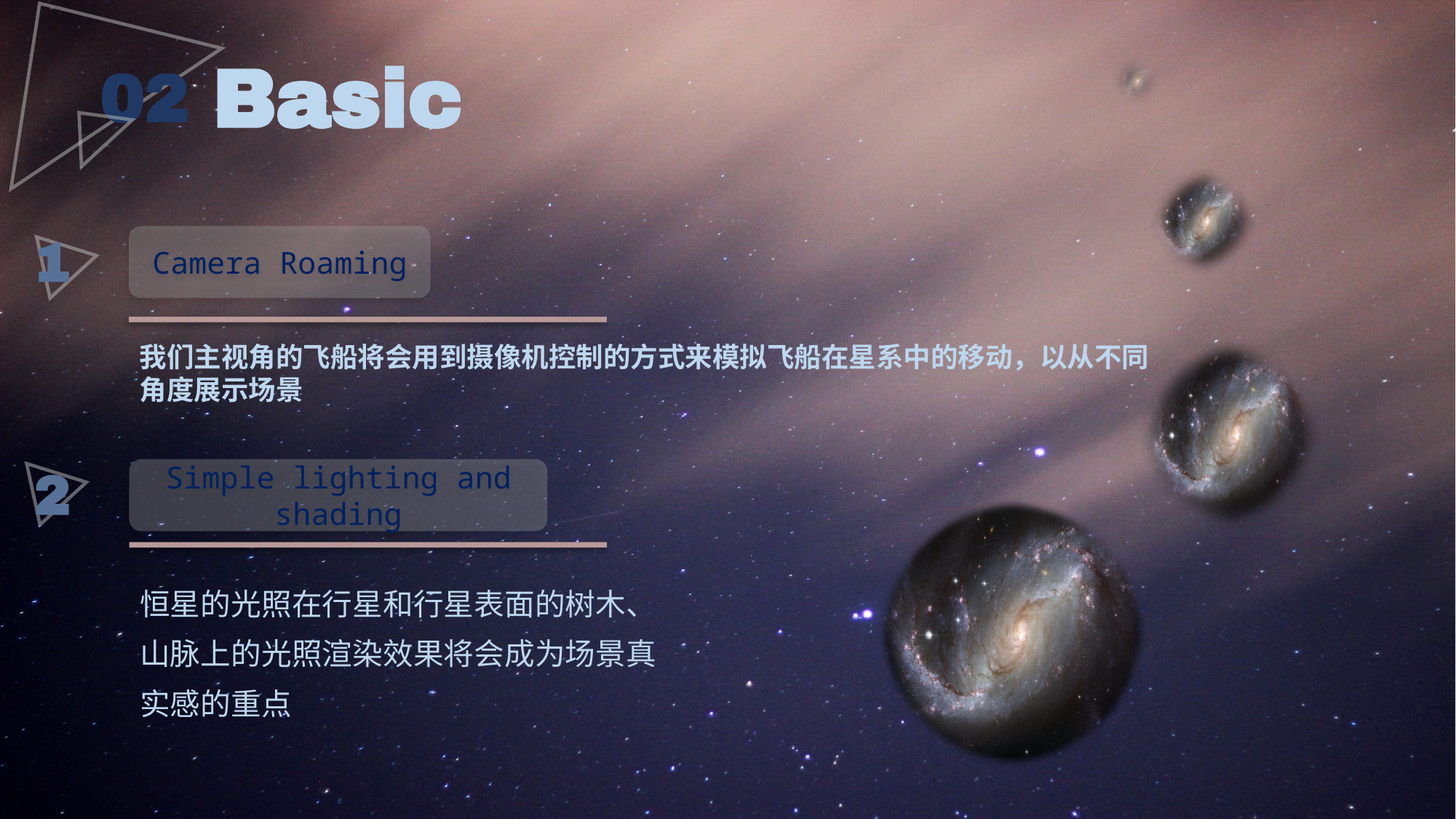

02

Basic

1
Camera Roaming

我们主视角的飞船将会用到摄像机控制的方式来模拟飞船在星系中的移动，以从不同角度展示场景
2

Simple lighting and shading

恒星的光照在行星和行星表面的树木、山脉上的光照渲染效果将会成为场景真实感的重点